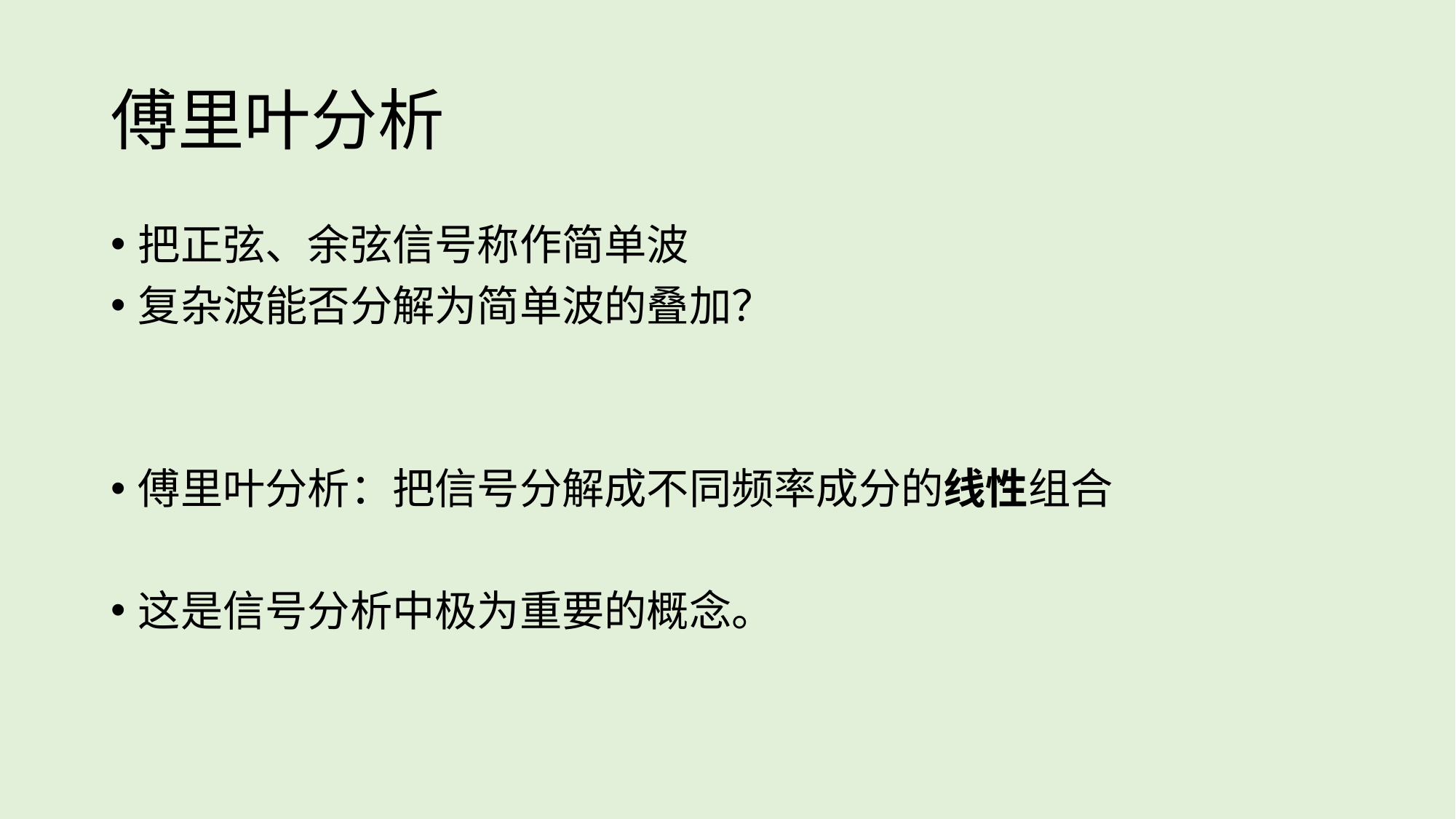

# 傅里叶分析
把正弦、余弦信号称作简单波
复杂波能否分解为简单波的叠加？

傅里叶分析：把信号分解成不同频率成分的线性组合

这是信号分析中极为重要的概念。